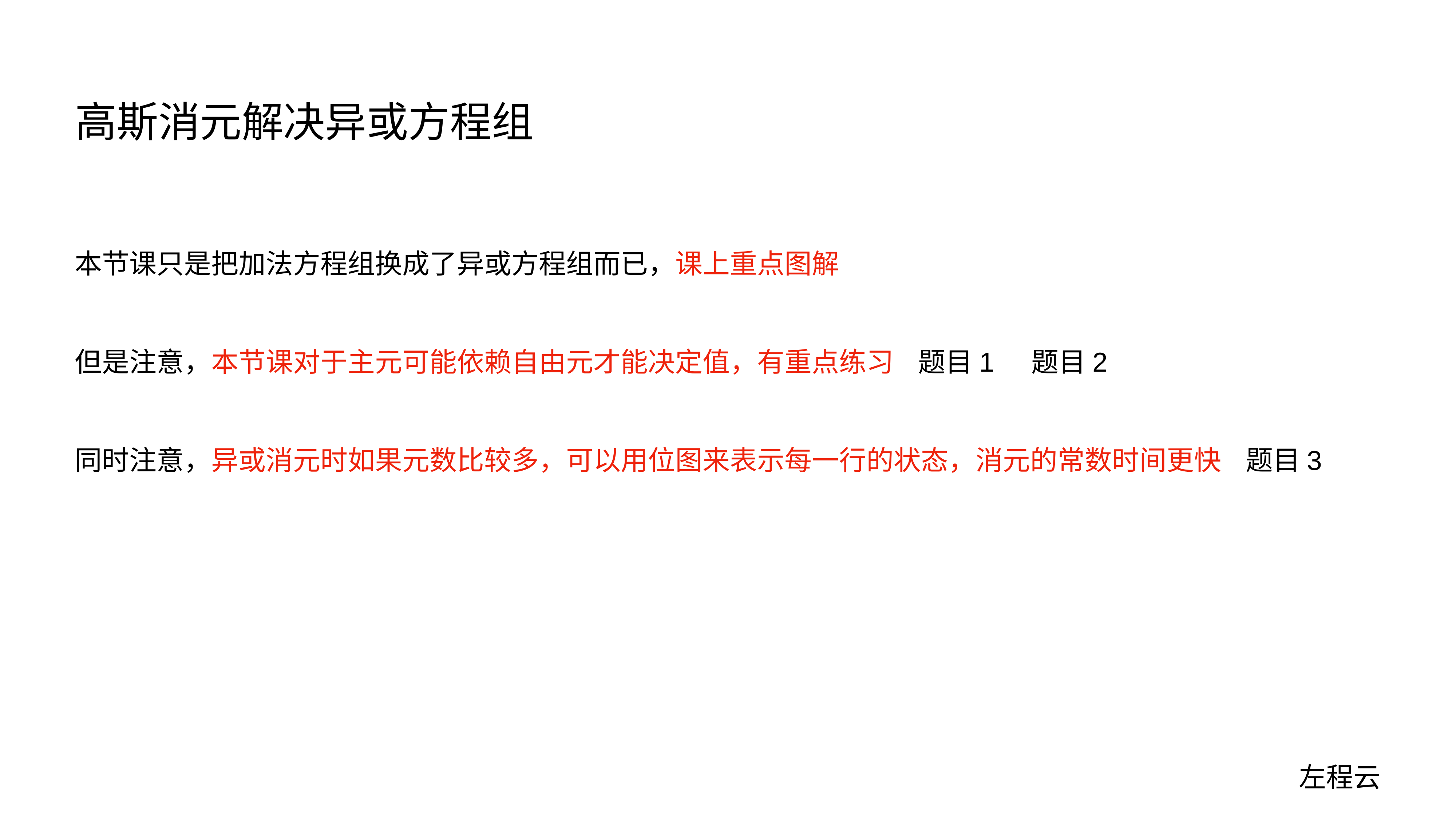

# 高斯消元解决异或方程组

本节课只是把加法方程组换成了异或方程组而已，课上重点图解

但是注意，本节课对于主元可能依赖自由元才能决定值，有重点练习    题目1    题目2

同时注意，异或消元时如果元数比较多，可以用位图来表示每一行的状态，消元的常数时间更快    题目3
左程云